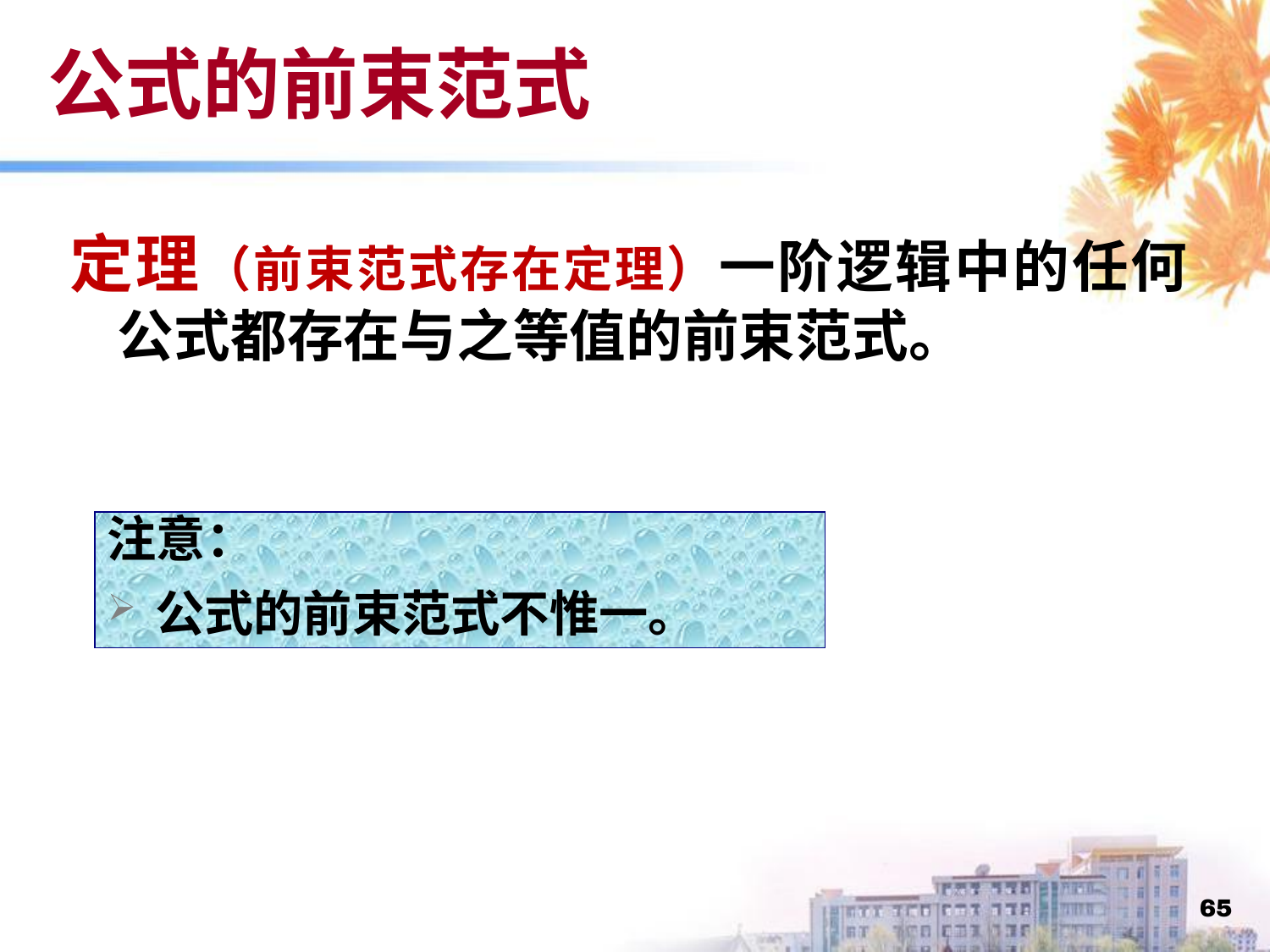

# 公式的前束范式
定理（前束范式存在定理）一阶逻辑中的任何公式都存在与之等值的前束范式。

注意：
公式的前束范式不惟一。
65